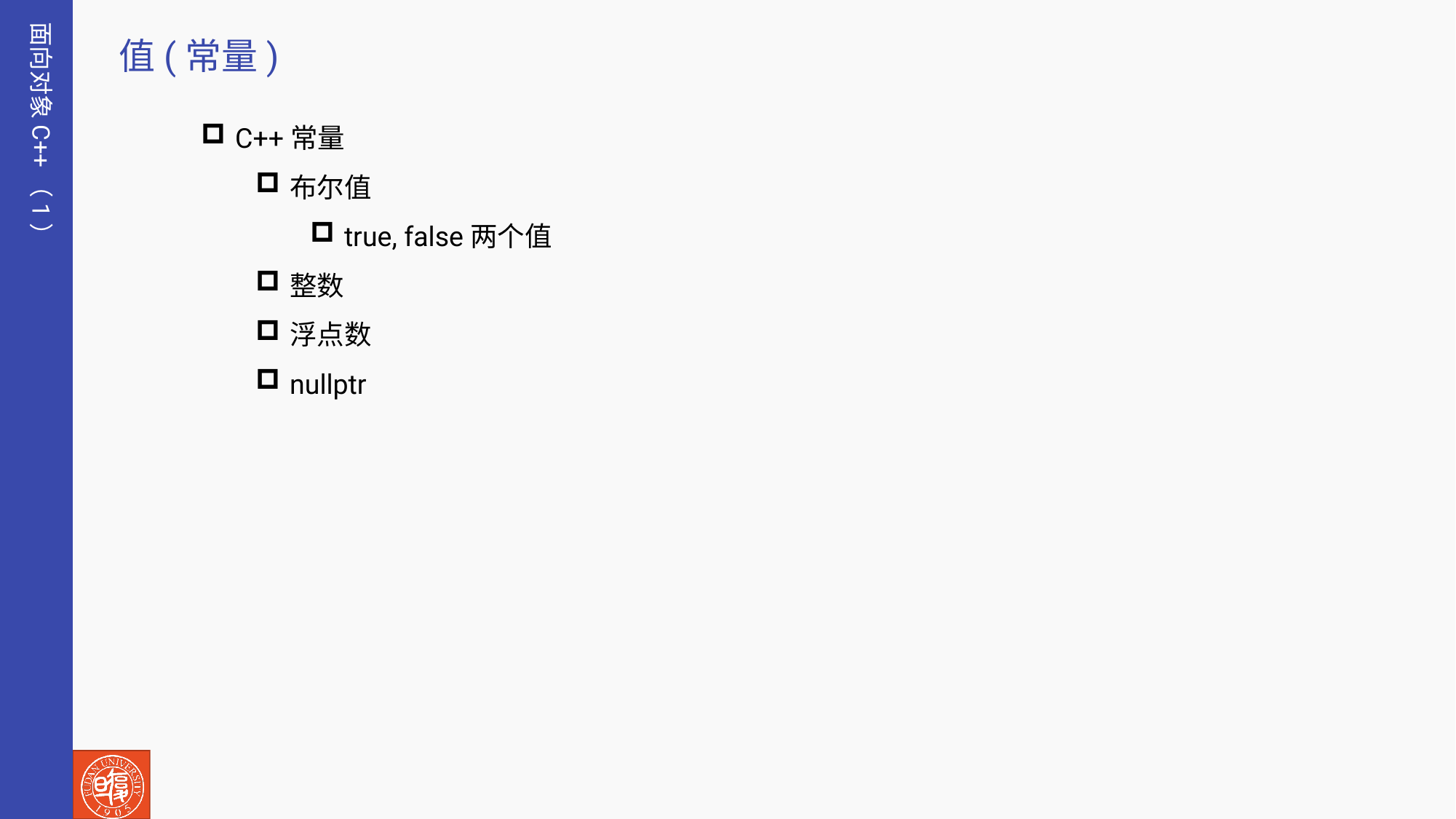

面向对象C++（1）
值(常量)
C++常量
布尔值
true, false两个值
整数
浮点数
nullptr